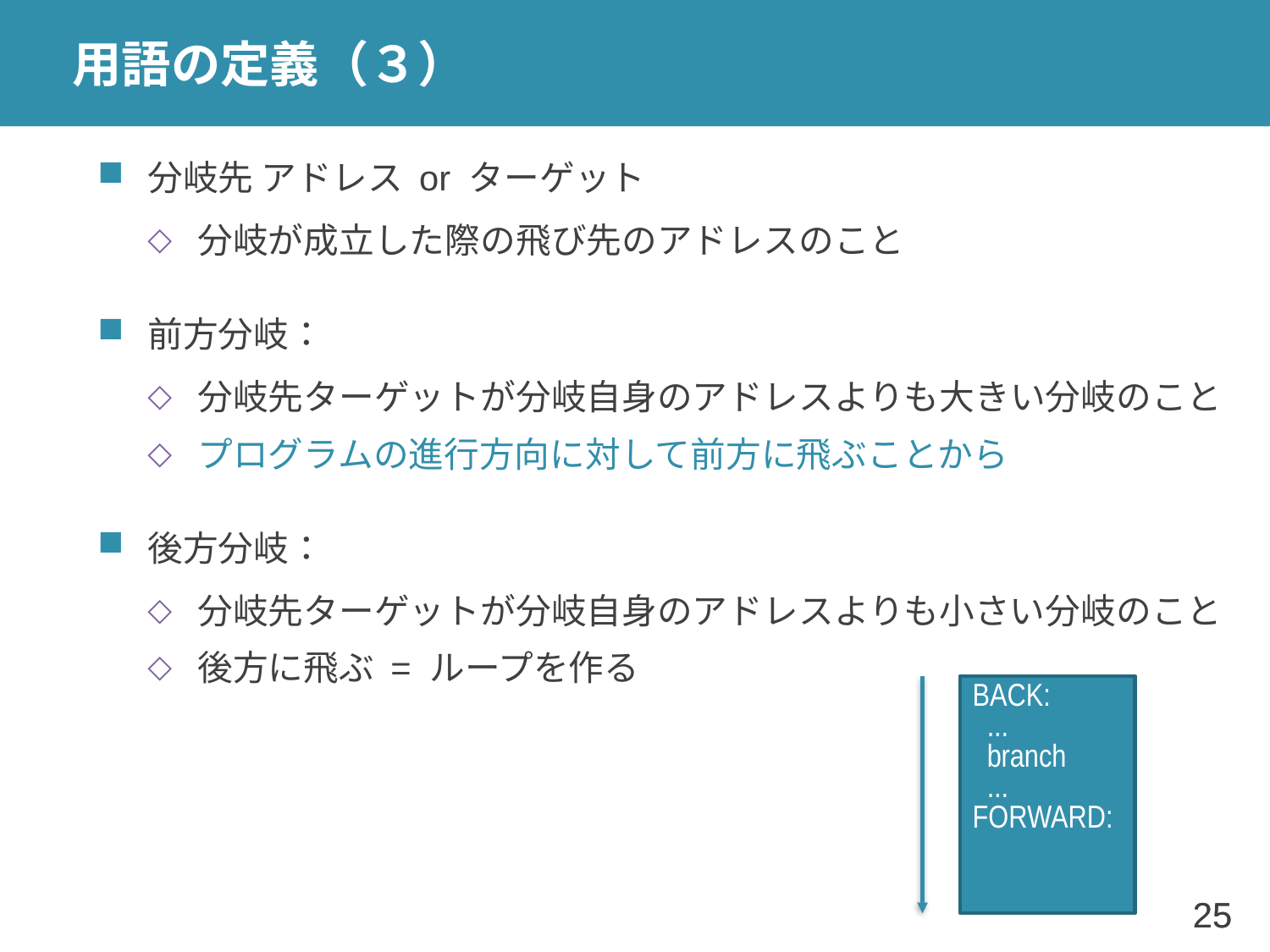

# 用語の定義（３）
分岐先 アドレス or ターゲット
分岐が成立した際の飛び先のアドレスのこと
前方分岐：
分岐先ターゲットが分岐自身のアドレスよりも大きい分岐のこと
プログラムの進行方向に対して前方に飛ぶことから
後方分岐：
分岐先ターゲットが分岐自身のアドレスよりも小さい分岐のこと
後方に飛ぶ = ループを作る
BACK:
  ...
  branch
  ...
FORWARD: